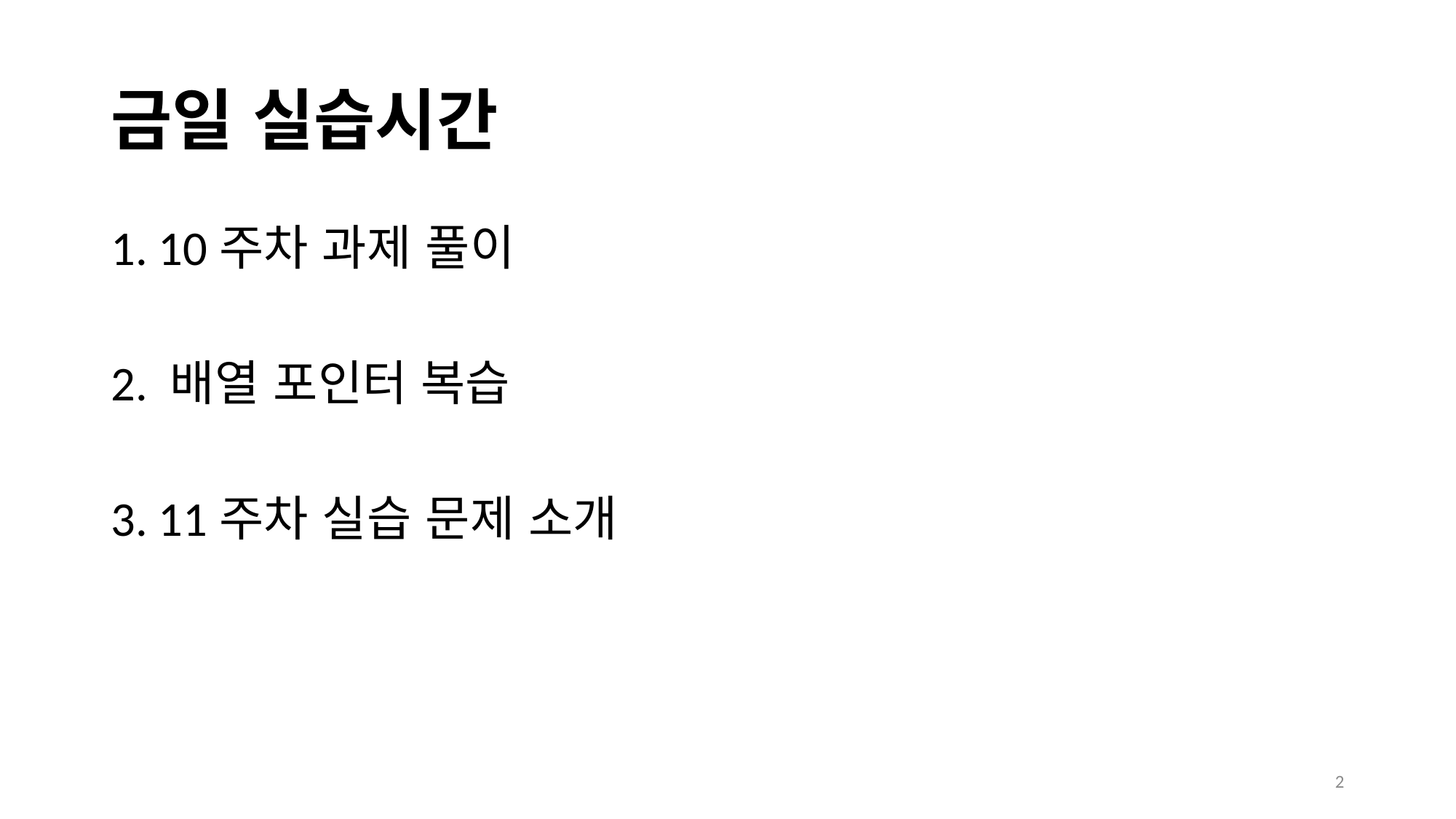

# 금일 실습시간
1. 10주차 과제 풀이

2. 배열 포인터 복습

3. 11주차 실습 문제 소개
2